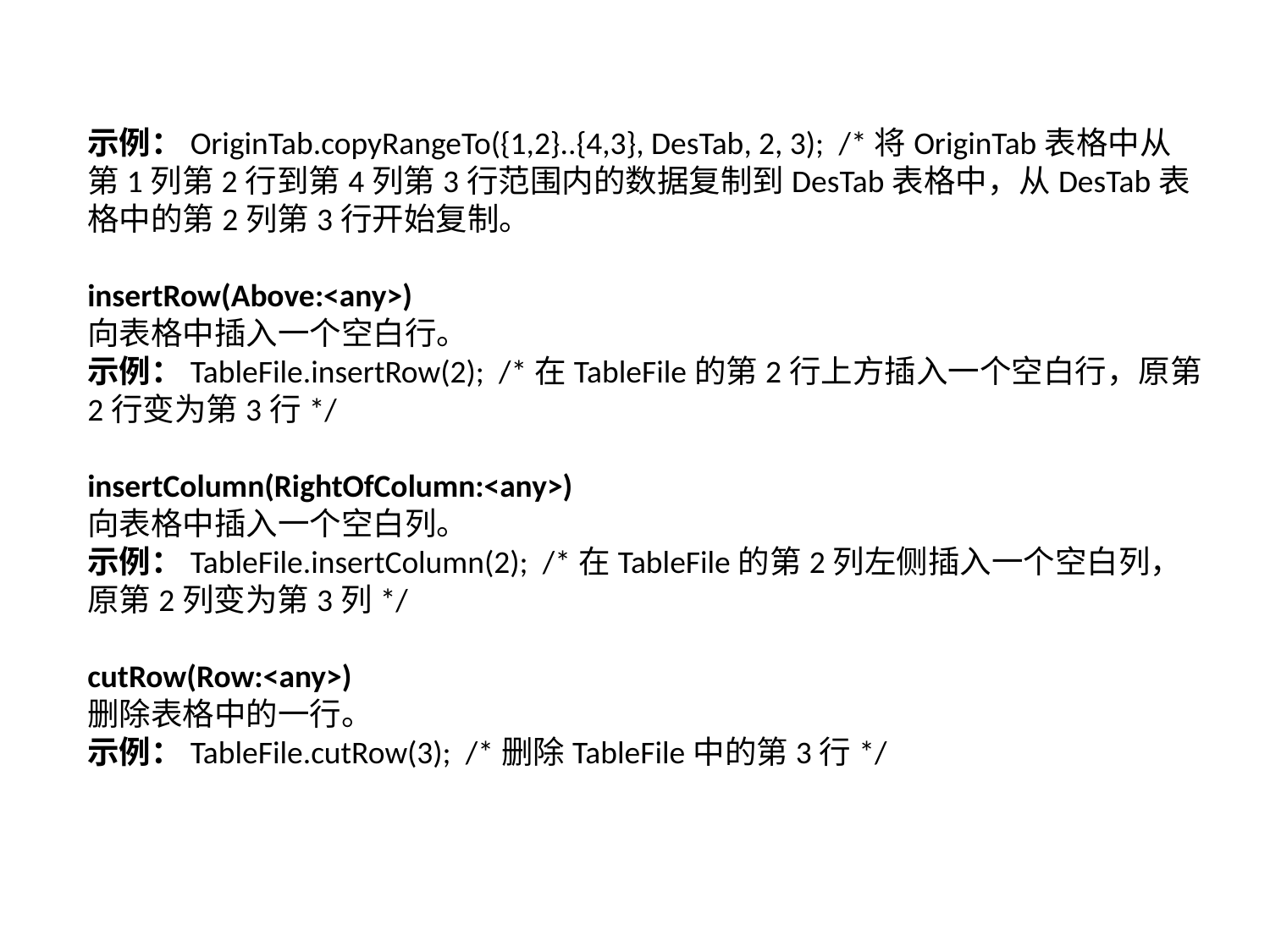

示例：OriginTab.copyRangeTo({1,2}..{4,3}, DesTab, 2, 3);  /*将OriginTab表格中从第1列第2行到第4列第3行范围内的数据复制到DesTab表格中，从DesTab表格中的第2列第3行开始复制。

insertRow(Above:<any>)
向表格中插入一个空白行。
示例：TableFile.insertRow(2);  /*在TableFile的第2行上方插入一个空白行，原第2行变为第3行*/

insertColumn(RightOfColumn:<any>)
向表格中插入一个空白列。
示例：TableFile.insertColumn(2);  /*在TableFile的第2列左侧插入一个空白列，原第2列变为第3列*/

cutRow(Row:<any>)
删除表格中的一行。
示例：TableFile.cutRow(3);  /*删除TableFile中的第3行*/